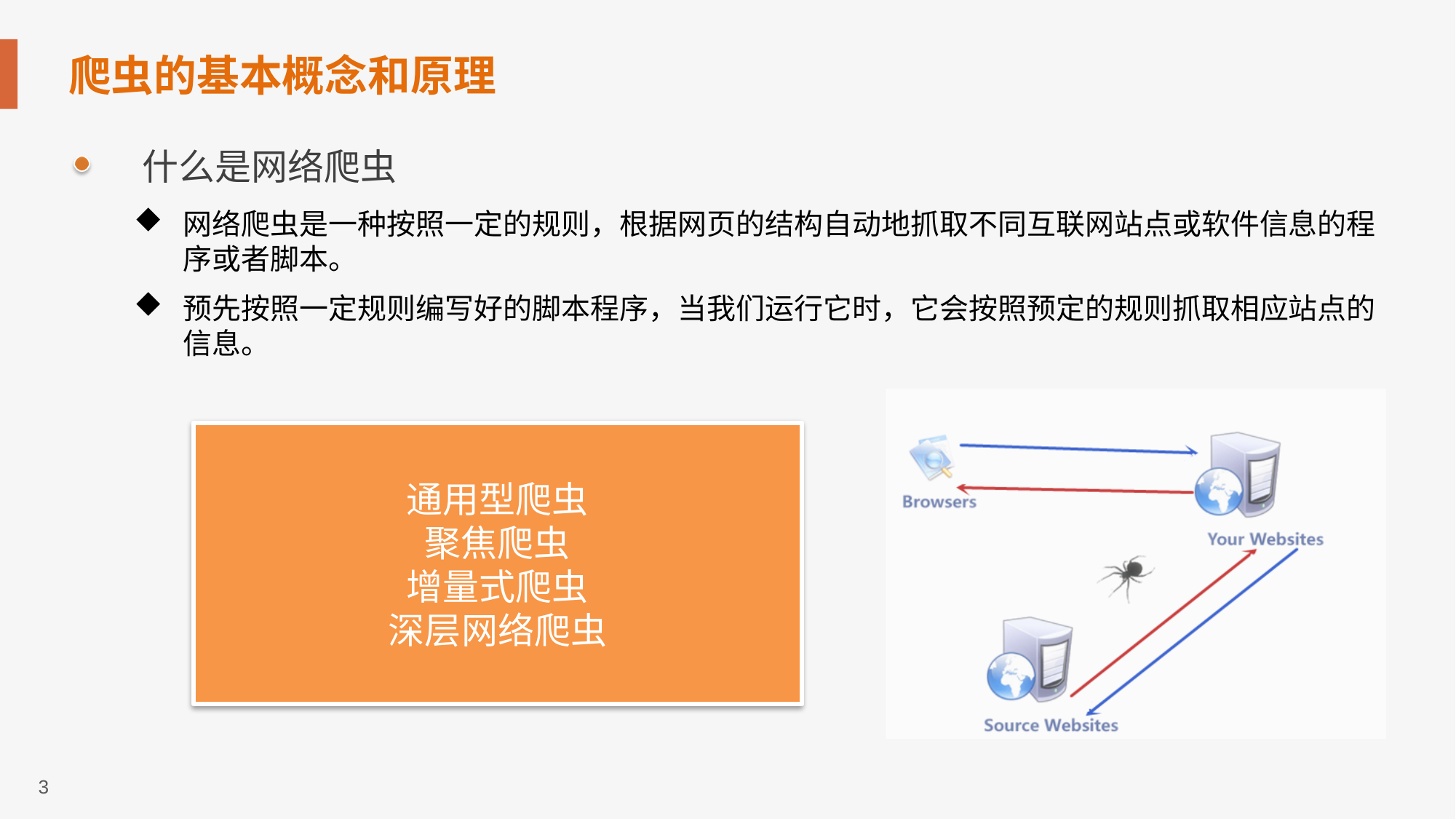

# 爬虫的基本概念和原理
什么是网络爬虫
网络爬虫是一种按照一定的规则，根据网页的结构自动地抓取不同互联网站点或软件信息的程序或者脚本。
预先按照一定规则编写好的脚本程序，当我们运行它时，它会按照预定的规则抓取相应站点的信息。

通用型爬虫
聚焦爬虫
增量式爬虫
深层网络爬虫